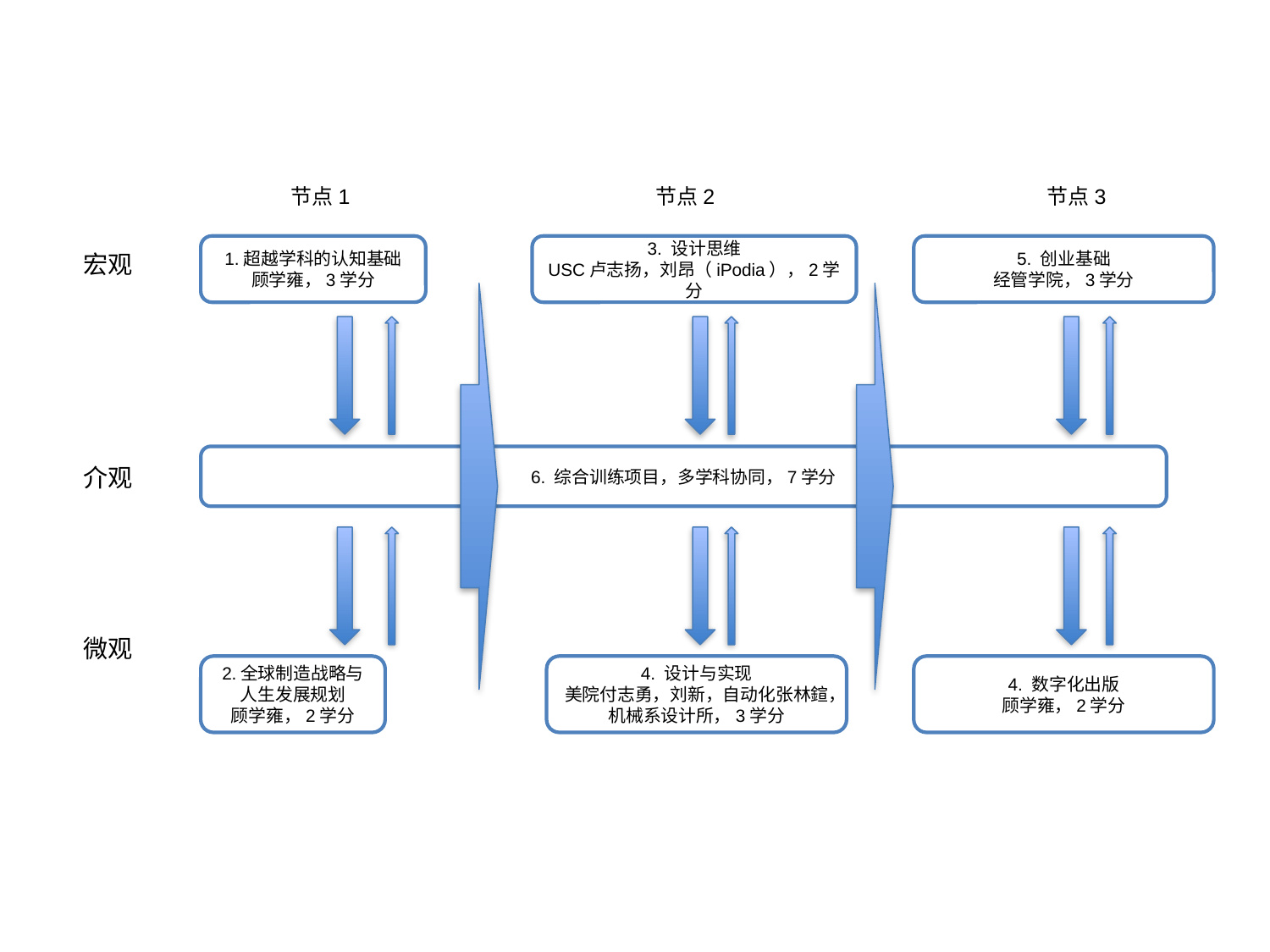

节点1
节点2
节点3
1.超越学科的认知基础
顾学雍，3学分
3. 设计思维
USC卢志扬，刘昂（iPodia），2学分
5. 创业基础
经管学院，3学分
宏观

6. 综合训练项目，多学科协同，7学分
介观

微观
4. 设计与实现
美院付志勇，刘新，自动化张林鍹，机械系设计所，3学分
2.全球制造战略与人生发展规划
顾学雍，2学分
4. 数字化出版
顾学雍，2学分